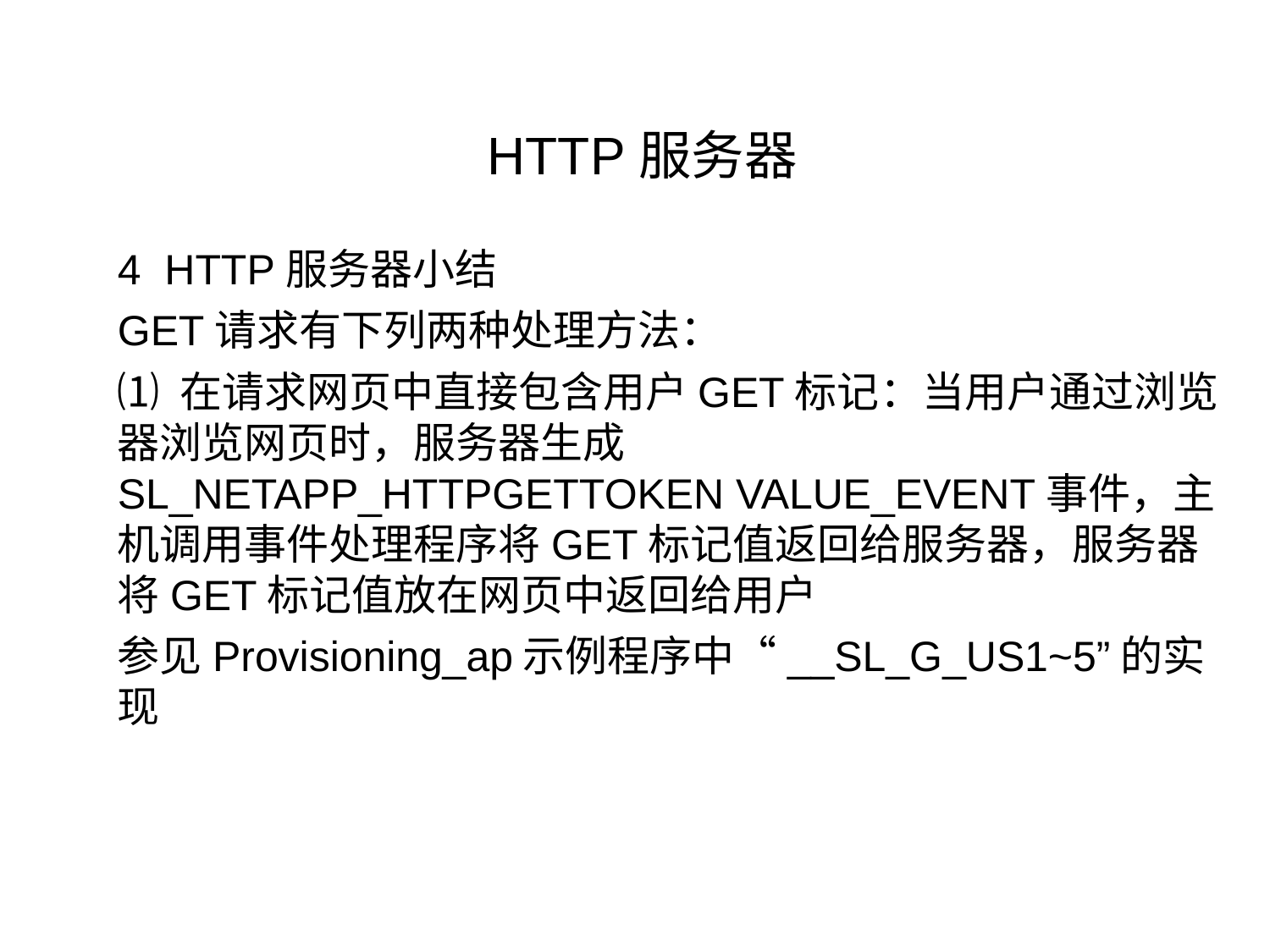

HTTP服务器
4  HTTP服务器小结
GET请求有下列两种处理方法：
⑴ 在请求网页中直接包含用户GET标记：当用户通过浏览器浏览网页时，服务器生成SL_NETAPP_HTTPGETTOKEN VALUE_EVENT事件，主机调用事件处理程序将GET标记值返回给服务器，服务器将GET标记值放在网页中返回给用户
参见Provisioning_ap示例程序中“__SL_G_US1~5”的实现